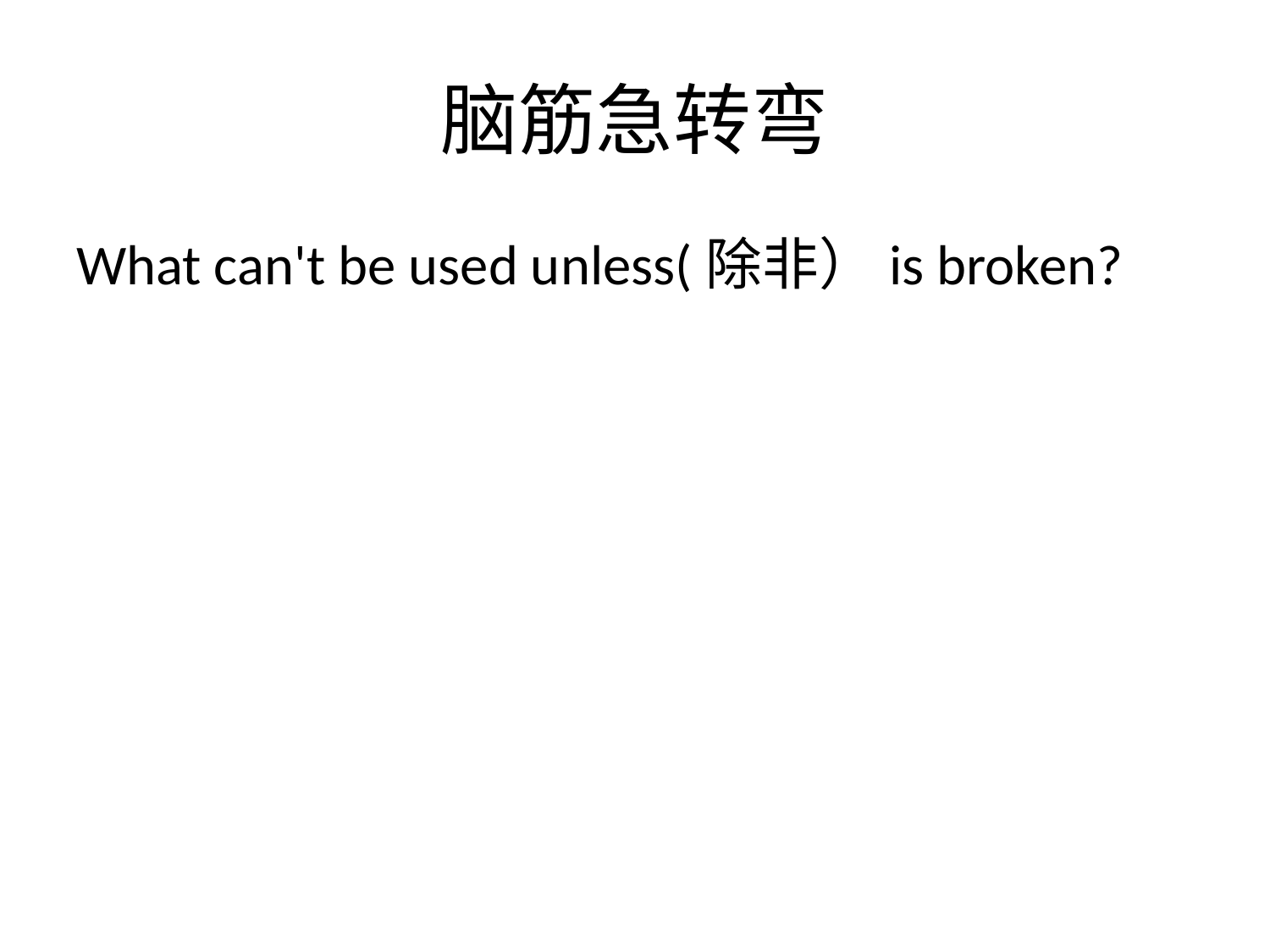

# 脑筋急转弯
What can't be used unless(除非）is broken?